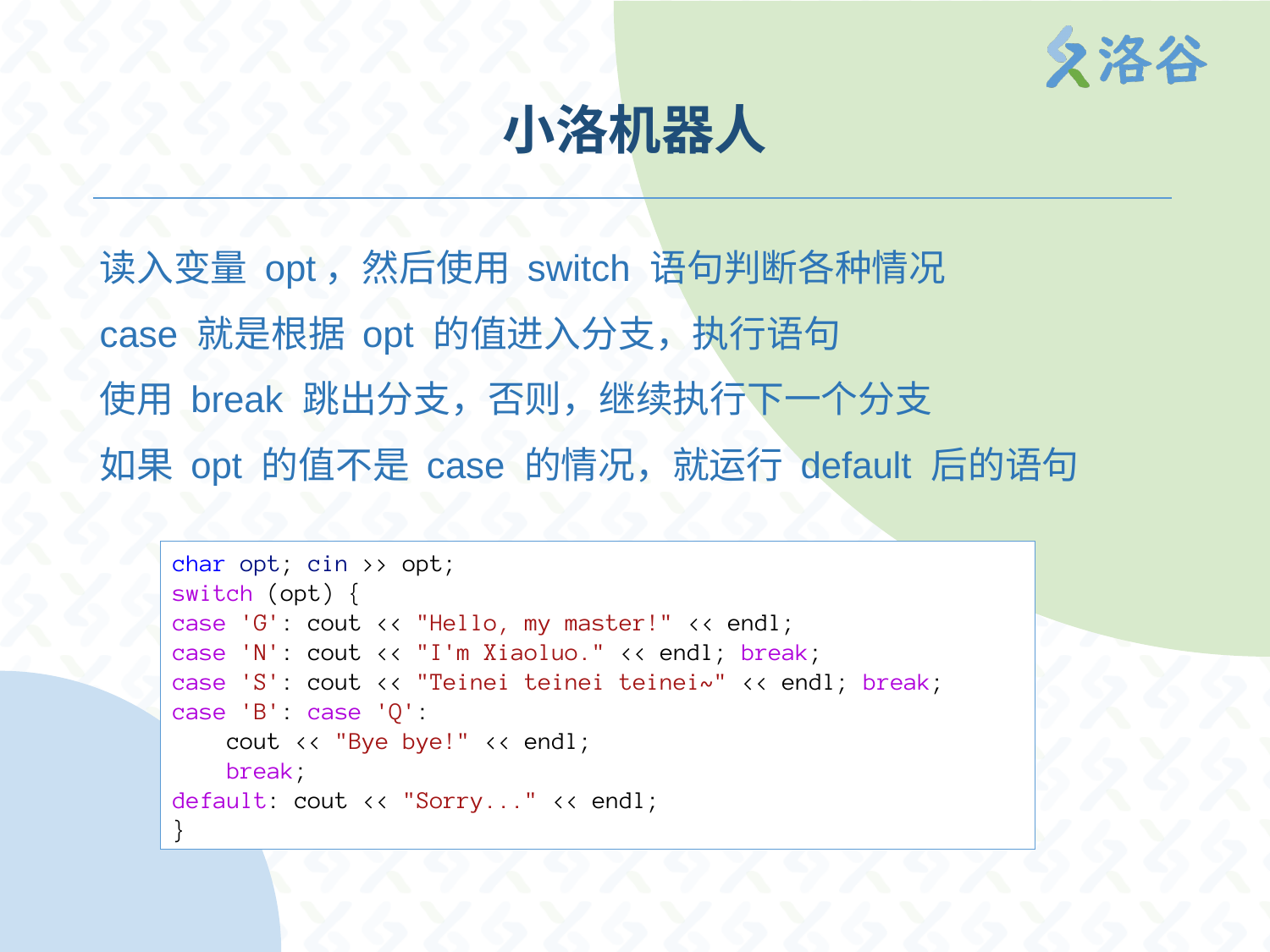

# 小洛机器人
读入变量 opt，然后使用 switch 语句判断各种情况
case 就是根据 opt 的值进入分支，执行语句
使用 break 跳出分支，否则，继续执行下一个分支
如果 opt 的值不是 case 的情况，就运行 default 后的语句
char opt; cin >> opt;
switch (opt) {
case 'G': cout << "Hello, my master!" << endl;
case 'N': cout << "I'm Xiaoluo." << endl; break;
case 'S': cout << "Teinei teinei teinei~" << endl; break;
case 'B': case 'Q':
    cout << "Bye bye!" << endl;
    break;
default: cout << "Sorry..." << endl;
}